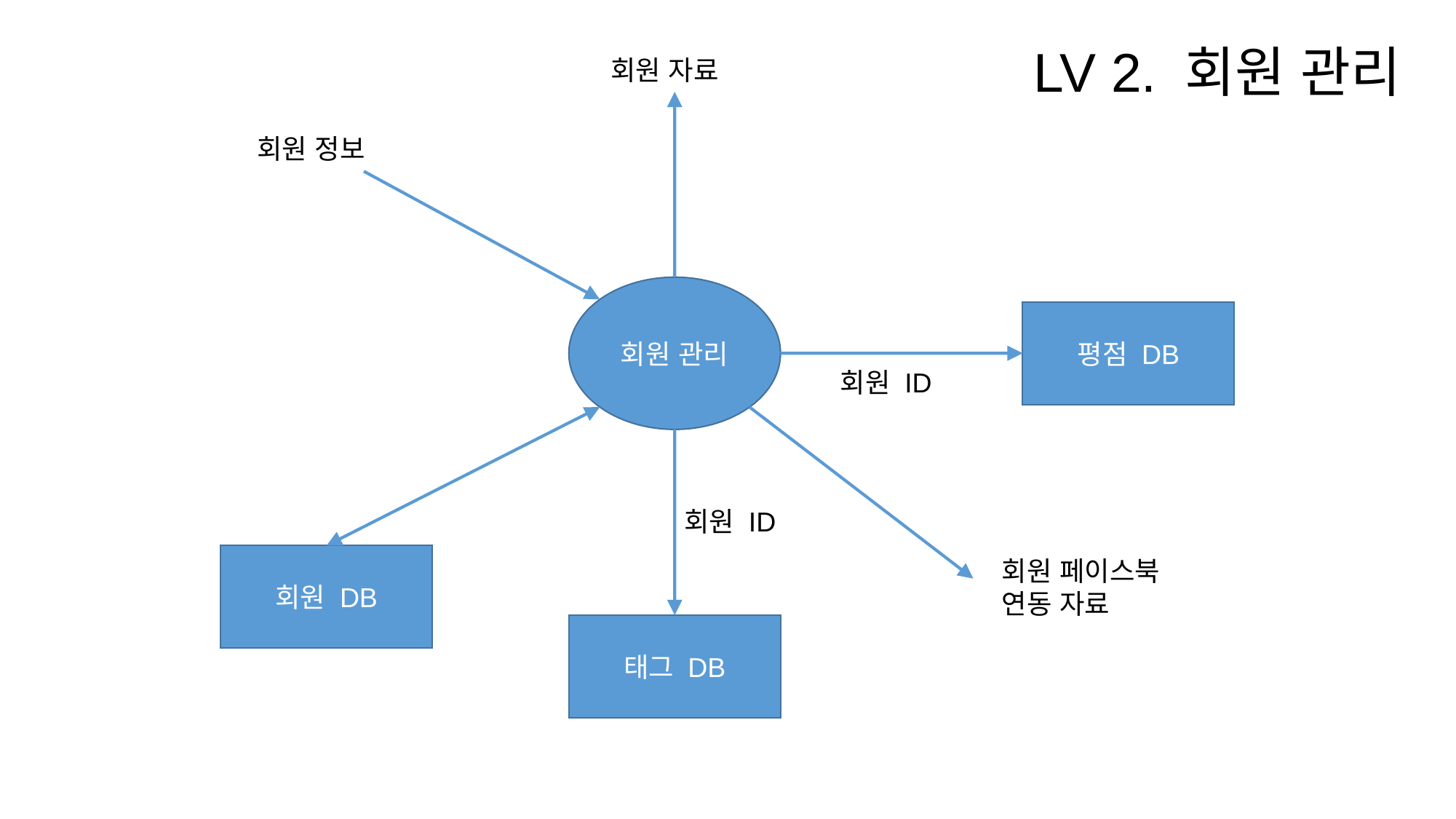

LV 2. 회원 관리
회원 자료
회원 정보
회원 관리
평점 DB
회원 ID
회원 ID
회원 DB
회원 페이스북 연동 자료
태그 DB